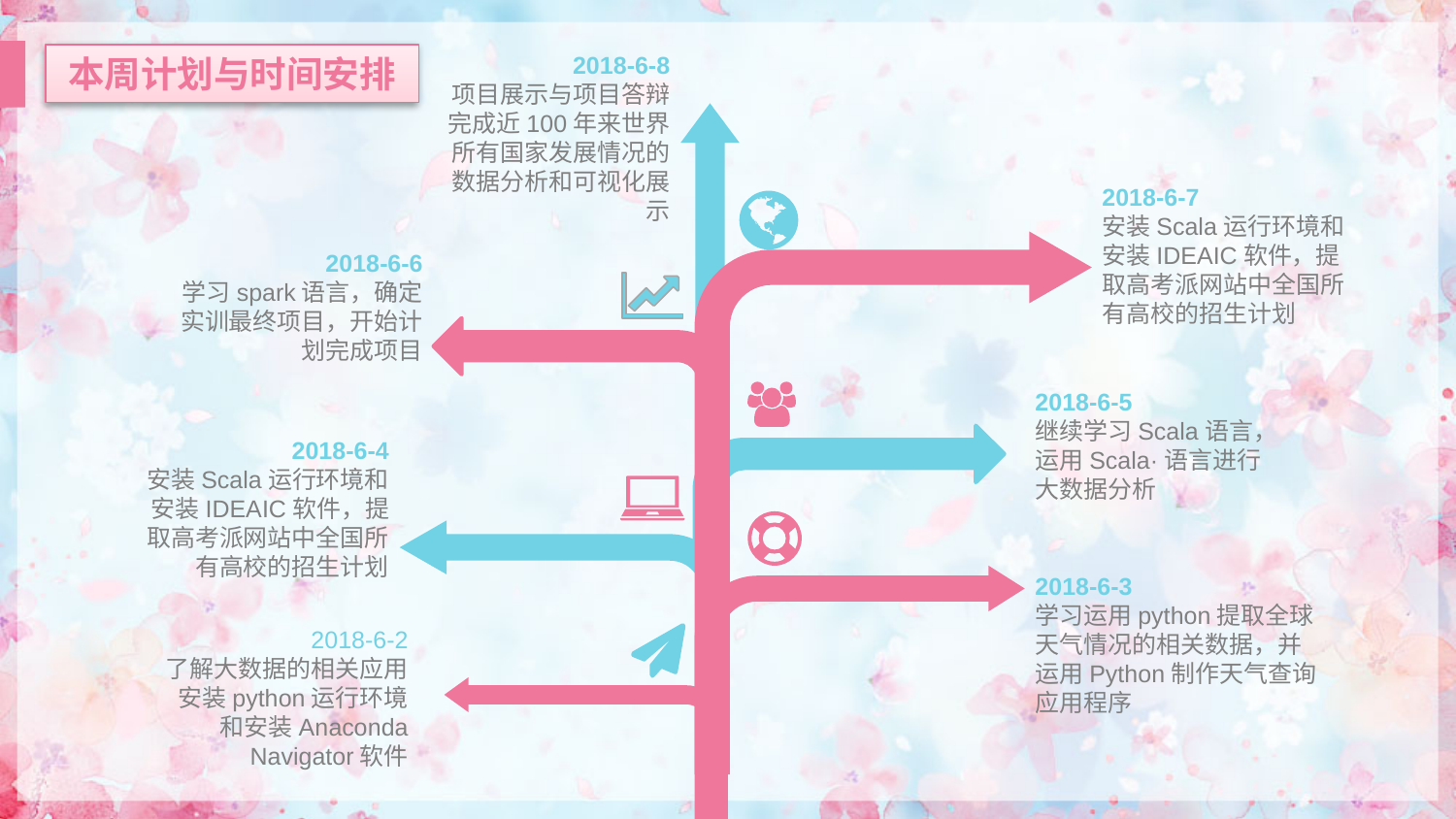

本周计划与时间安排
2018-6-8
项目展示与项目答辩
完成近100年来世界所有国家发展情况的数据分析和可视化展示

2018-6-7
安装Scala运行环境和安装IDEAIC软件，提取高考派网站中全国所有高校的招生计划

2018-6-6
学习spark语言，确定实训最终项目，开始计划完成项目

2018-6-5
继续学习Scala语言，运用Scala·语言进行大数据分析

2018-6-4
安装Scala运行环境和安装IDEAIC软件，提取高考派网站中全国所有高校的招生计划

2018-6-3
学习运用python提取全球天气情况的相关数据，并运用Python制作天气查询应用程序
2018-6-2
了解大数据的相关应用
安装python运行环境和安装Anaconda Navigator软件